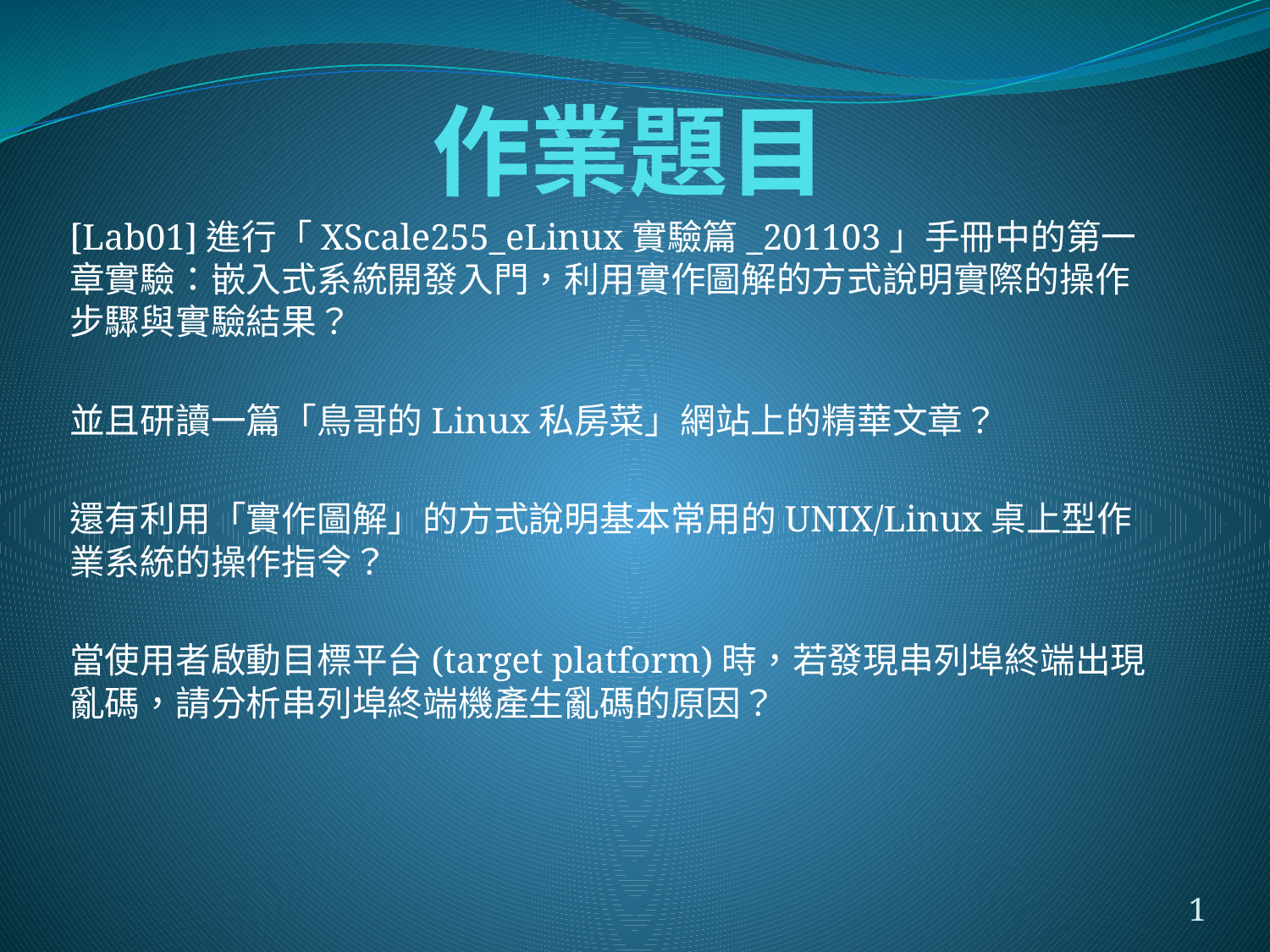

作業題目
[Lab01]進行「XScale255_eLinux實驗篇_201103」手冊中的第一章實驗：嵌入式系統開發入門，利用實作圖解的方式說明實際的操作步驟與實驗結果？

並且研讀一篇「鳥哥的Linux私房菜」網站上的精華文章？

還有利用「實作圖解」的方式說明基本常用的UNIX/Linux桌上型作業系統的操作指令？

當使用者啟動目標平台(target platform)時，若發現串列埠終端出現亂碼，請分析串列埠終端機產生亂碼的原因？

1